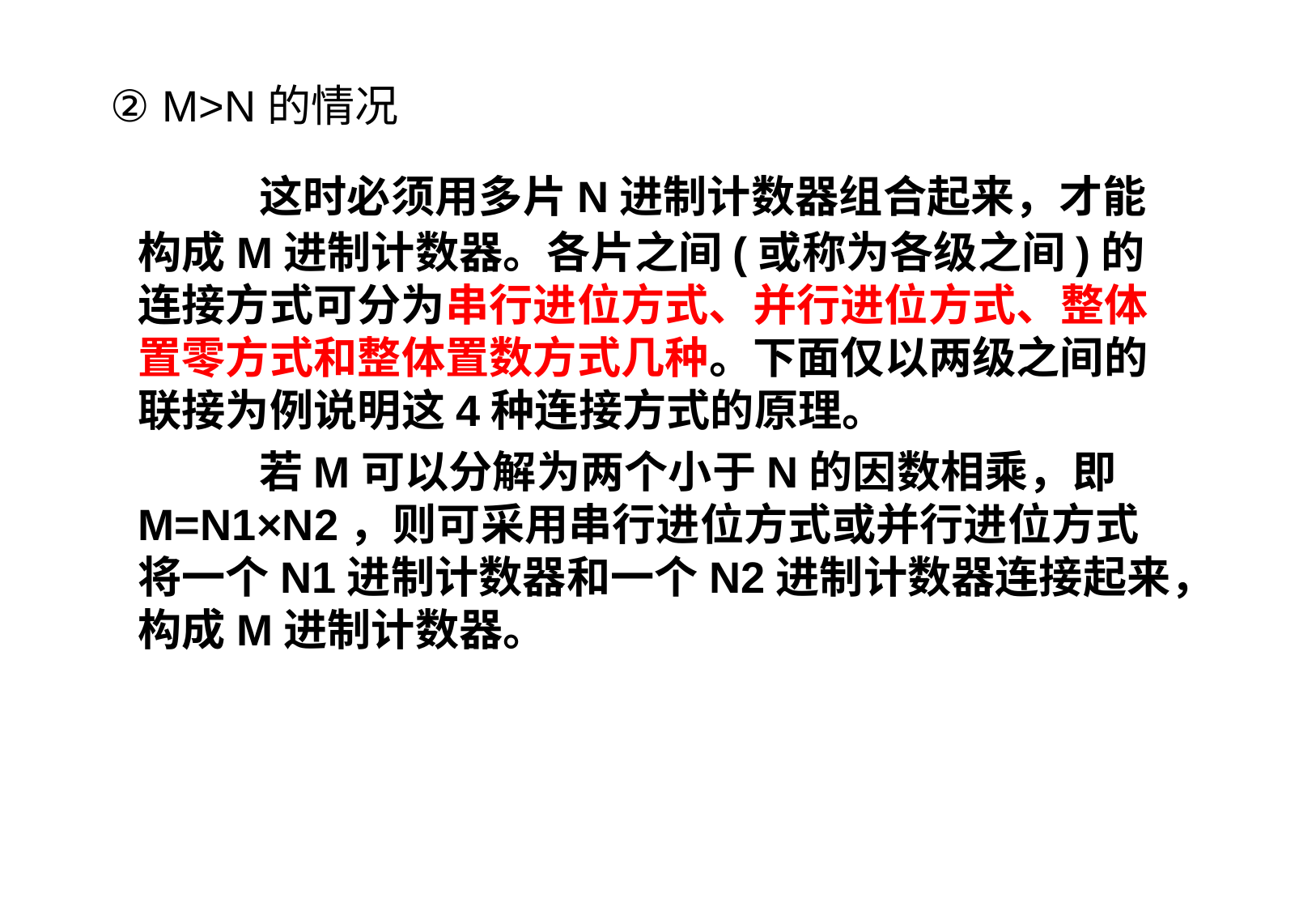

# ② M>N的情况
		这时必须用多片N进制计数器组合起来，才能构成M进制计数器。各片之间(或称为各级之间)的连接方式可分为串行进位方式、并行进位方式、整体置零方式和整体置数方式几种。下面仅以两级之间的联接为例说明这4种连接方式的原理。
		若M可以分解为两个小于N的因数相乘，即M=N1×N2，则可采用串行进位方式或并行进位方式将一个N1进制计数器和一个N2进制计数器连接起来，构成M进制计数器。